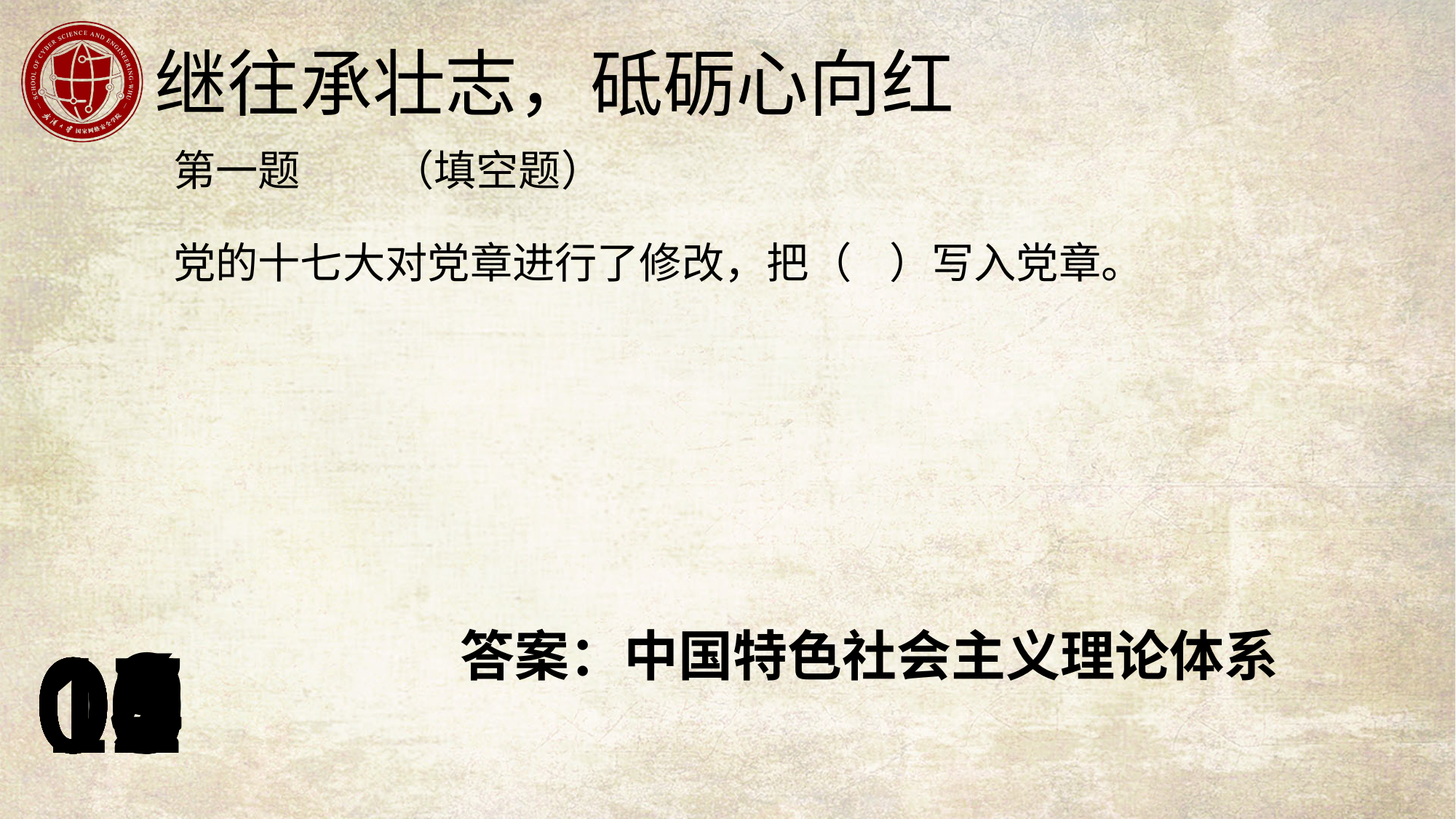

第一题	（填空题）
党的十七大对党章进行了修改，把（    ）写入党章。
答案：中国特色社会主义理论体系